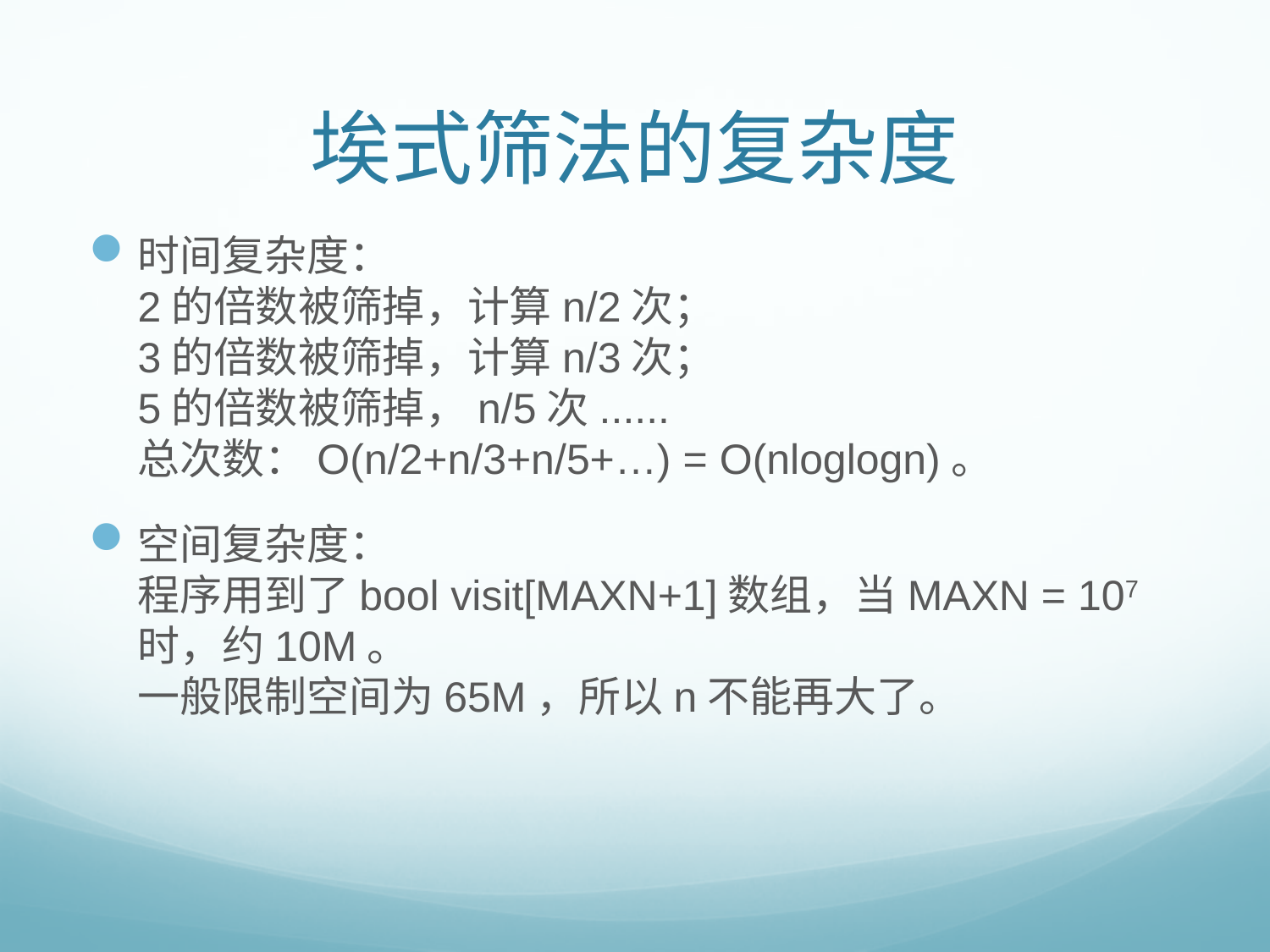

# 埃式筛法的复杂度
时间复杂度：
2的倍数被筛掉，计算n/2次；
3的倍数被筛掉，计算n/3次；
5的倍数被筛掉，n/5次......
总次数：O(n/2+n/3+n/5+…) = O(nloglogn)。
空间复杂度：
程序用到了bool visit[MAXN+1]数组，当MAXN = 107时，约10M。
一般限制空间为65M，所以n不能再大了。